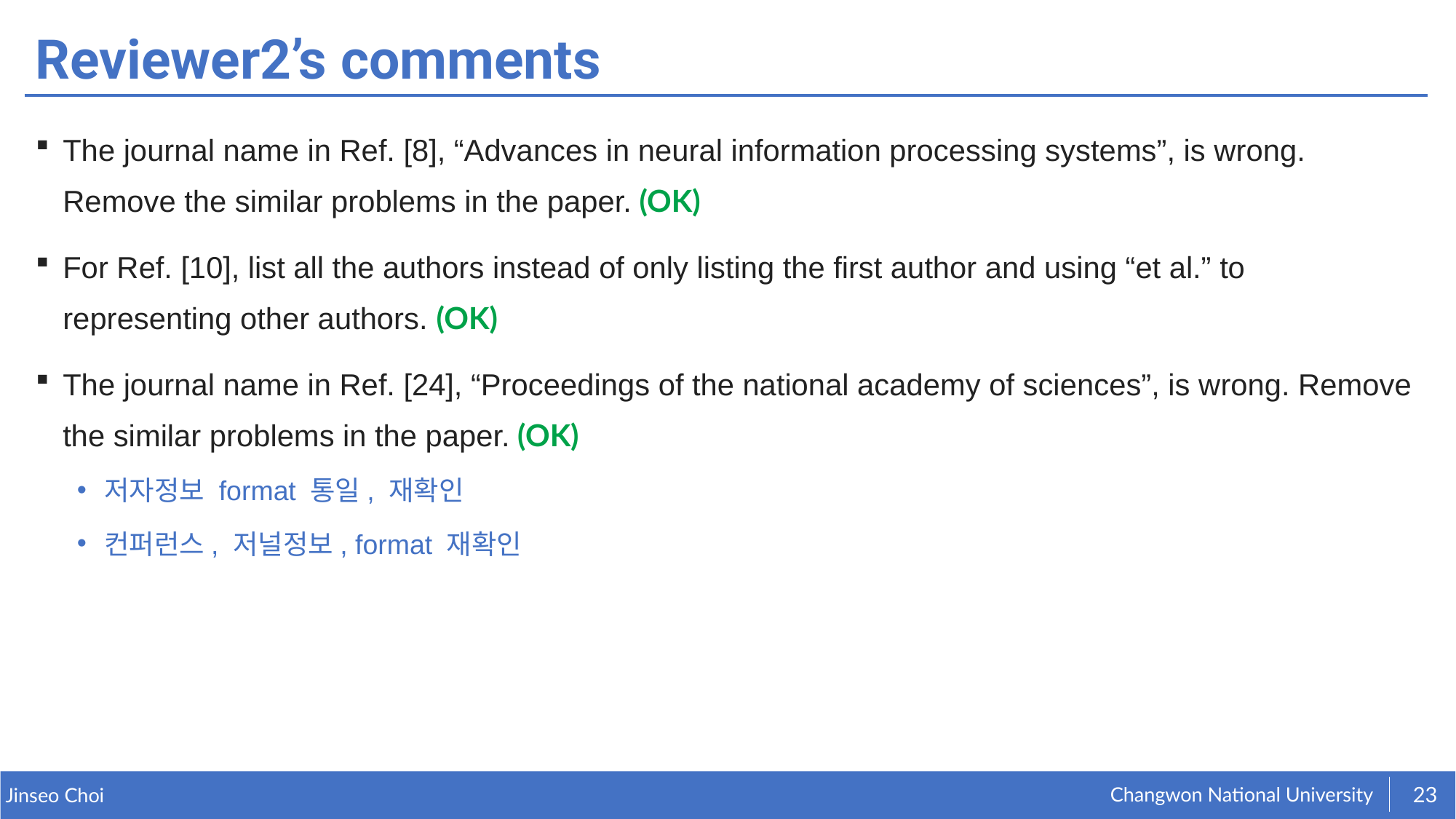

# Reviewer2’s comments
The journal name in Ref. [8], “Advances in neural information processing systems”, is wrong. Remove the similar problems in the paper. (OK)
For Ref. [10], list all the authors instead of only listing the first author and using “et al.” to representing other authors. (OK)
The journal name in Ref. [24], “Proceedings of the national academy of sciences”, is wrong. Remove the similar problems in the paper. (OK)
저자정보 format 통일, 재확인
컨퍼런스, 저널정보, format 재확인
23